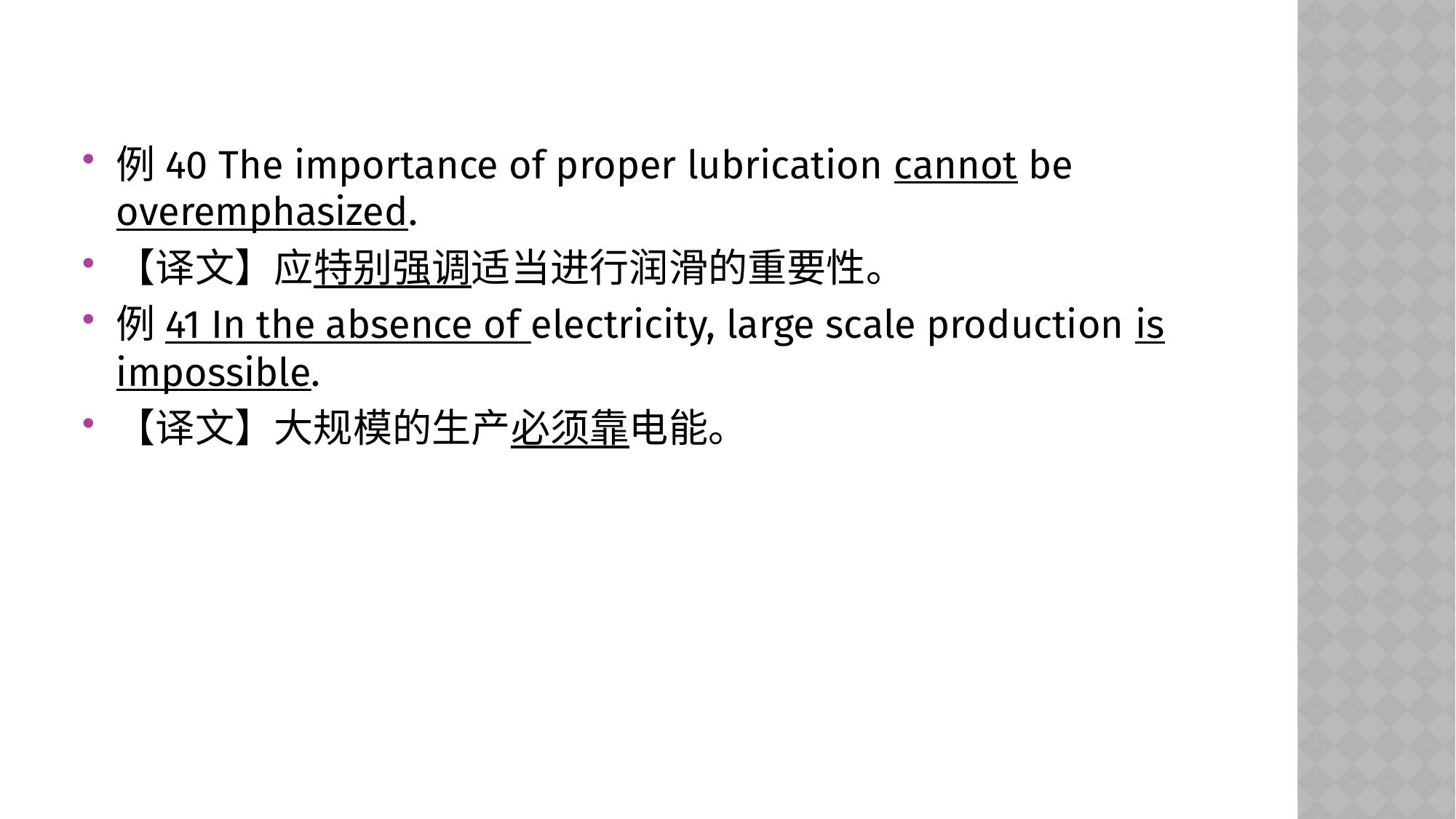

例40 The importance of proper lubrication cannot be overemphasized.
【译文】应特别强调适当进行润滑的重要性。
例41 In the absence of electricity, large scale production is impossible.
【译文】大规模的生产必须靠电能。